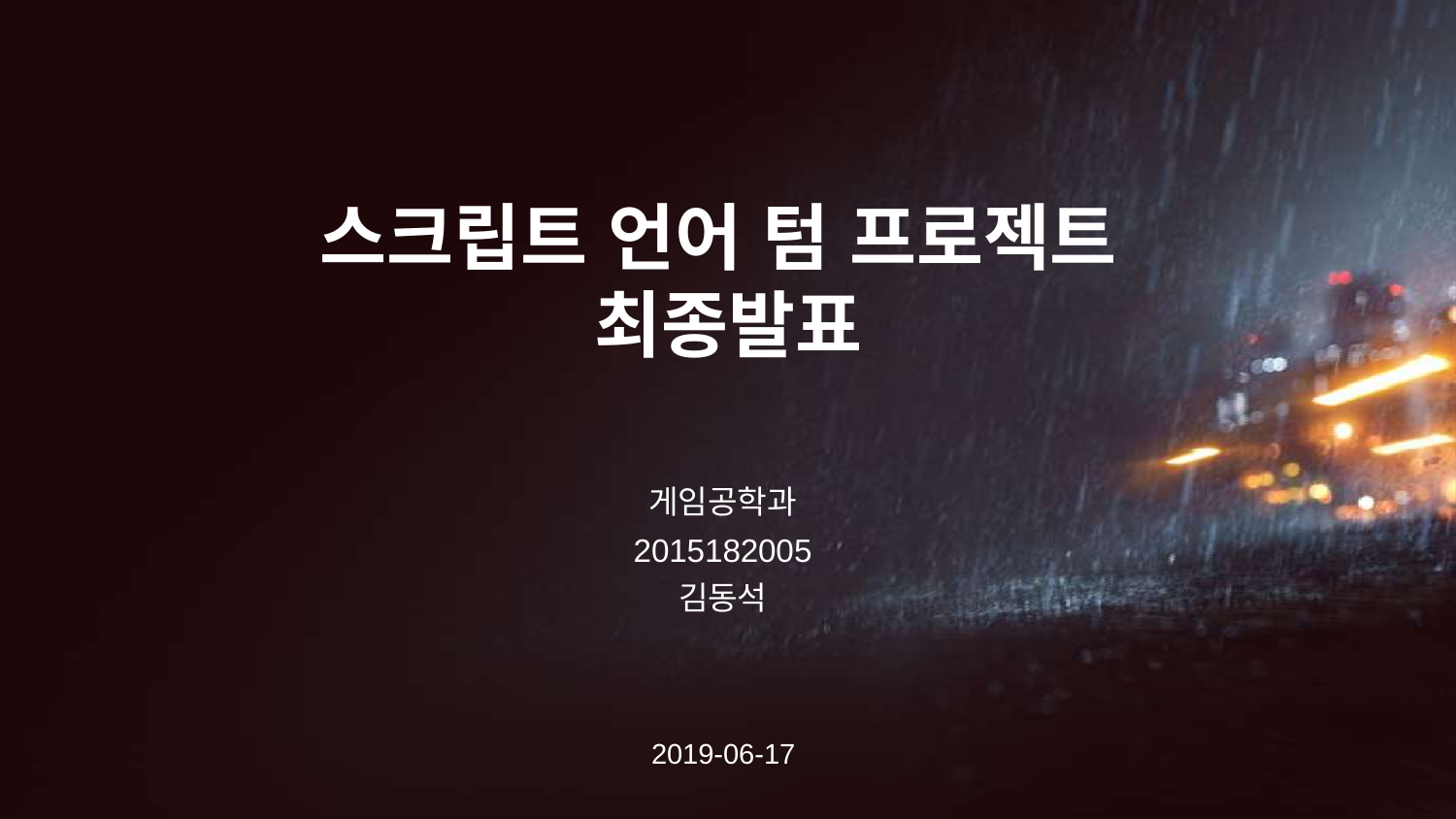

# 스크립트 언어 텀 프로젝트 최종발표
게임공학과
2015182005
김동석
2019-06-17